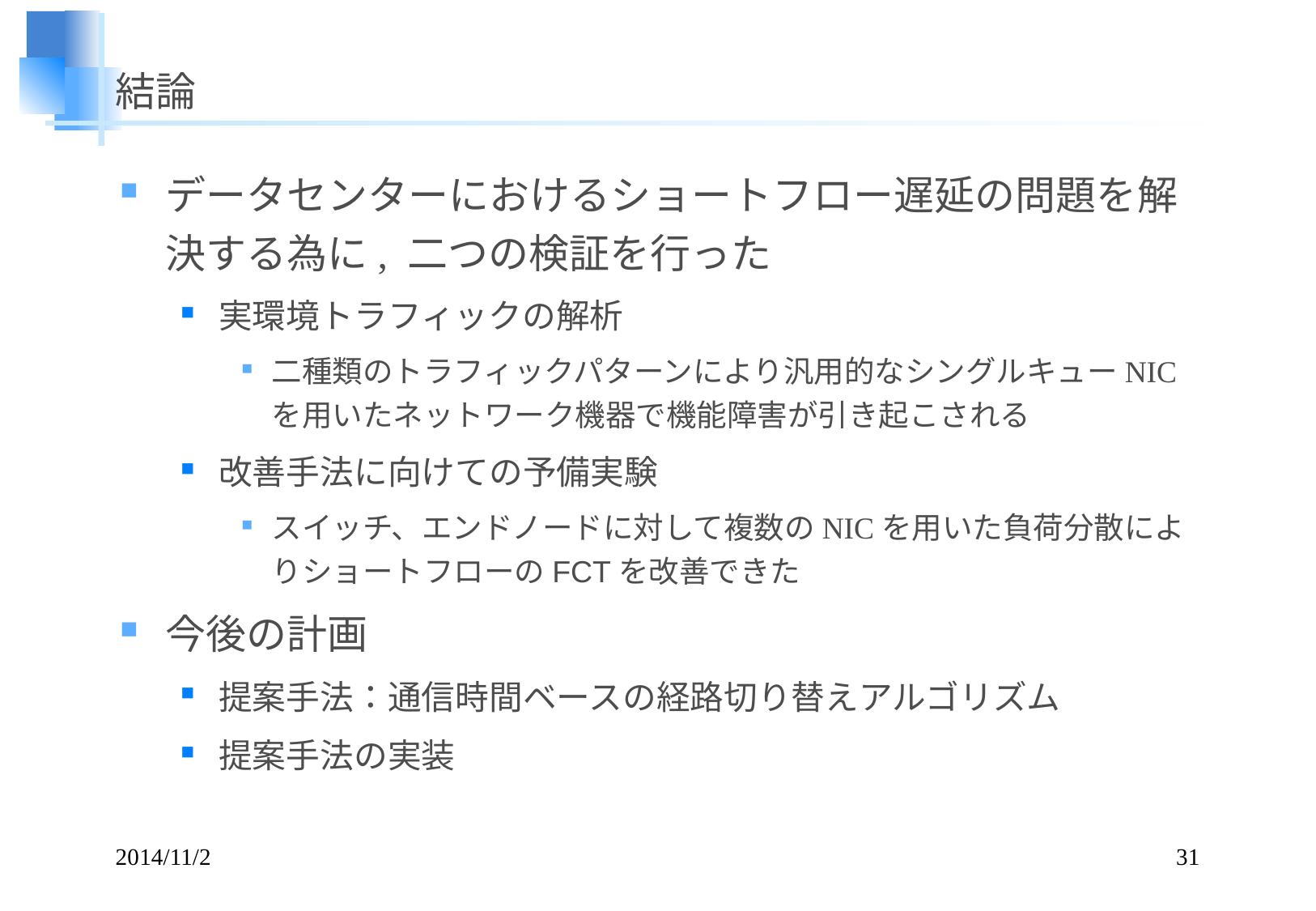

# 結論
データセンターにおけるショートフロー遅延の問題を解決する為に, 二つの検証を行った
実環境トラフィックの解析
二種類のトラフィックパターンにより汎用的なシングルキューNIC を用いたネットワーク機器で機能障害が引き起こされる
改善手法に向けての予備実験
スイッチ、エンドノードに対して複数のNICを用いた負荷分散によりショートフローのFCTを改善できた
今後の計画
提案手法：通信時間ベースの経路切り替えアルゴリズム
提案手法の実装
2014/11/2
31